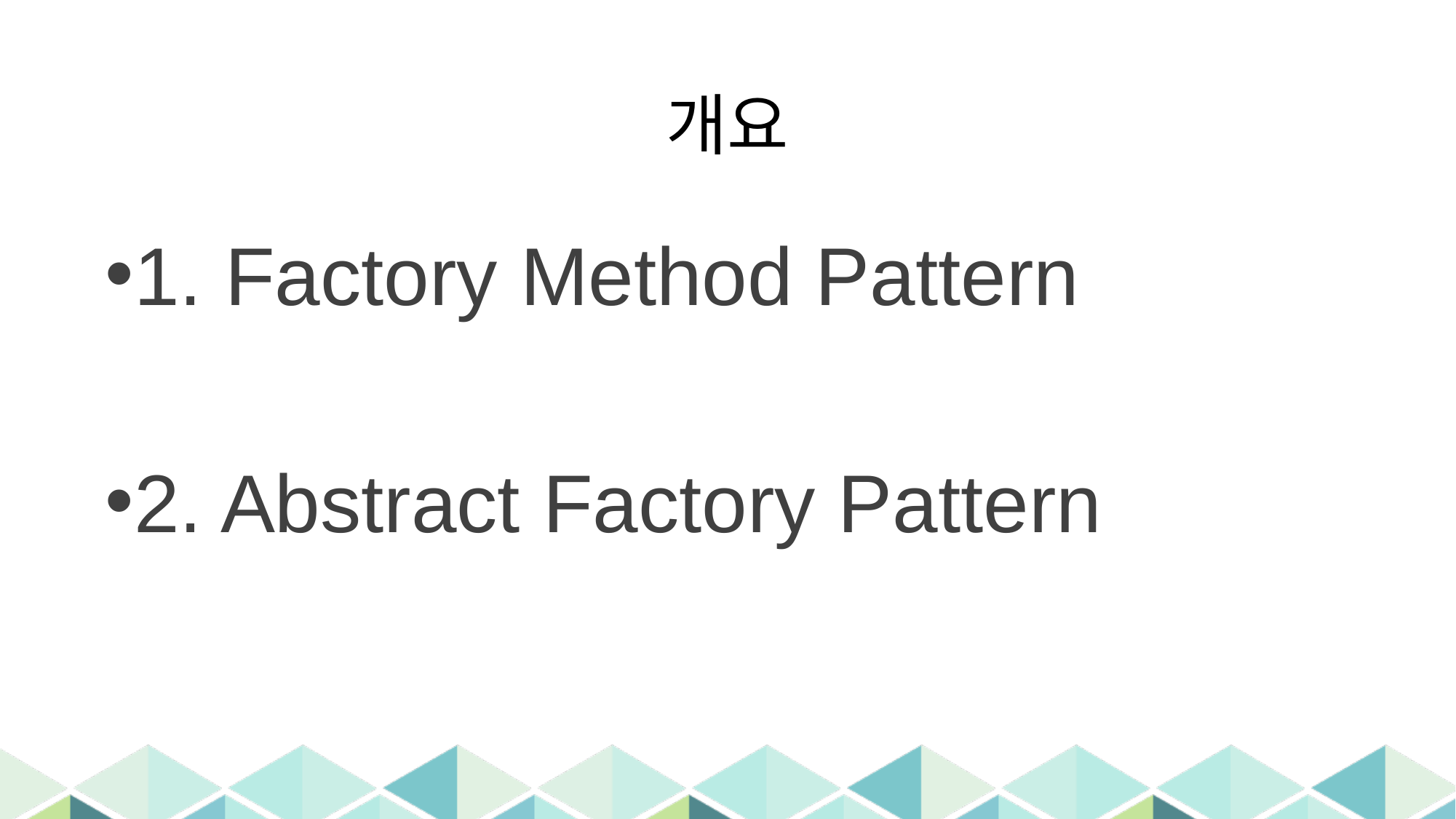

# 개요
1. Factory Method Pattern

2. Abstract Factory Pattern